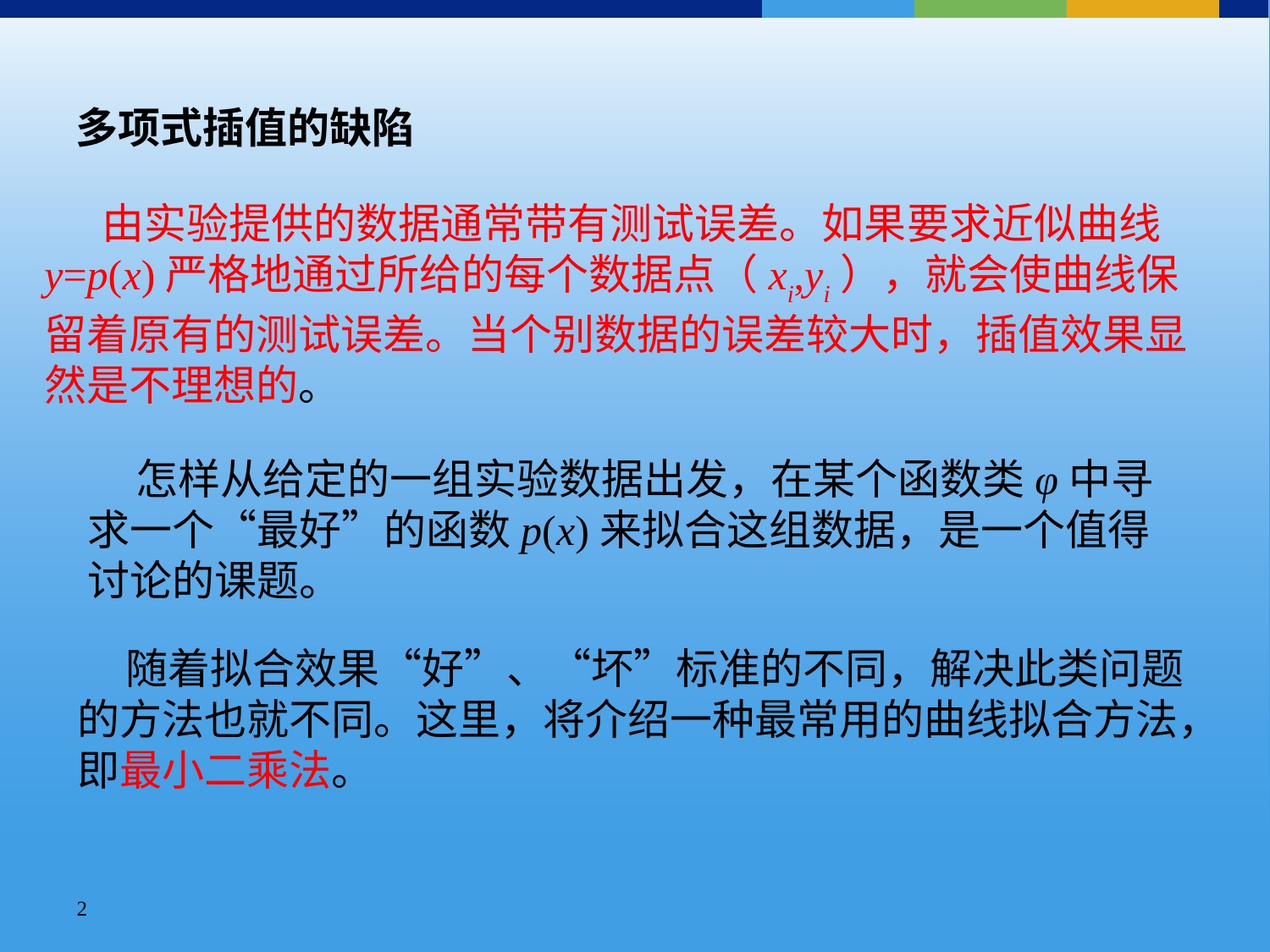

多项式插值的缺陷
     由实验提供的数据通常带有测试误差。如果要求近似曲线y=p(x)严格地通过所给的每个数据点（xi,yi），就会使曲线保留着原有的测试误差。当个别数据的误差较大时，插值效果显然是不理想的。
    怎样从给定的一组实验数据出发，在某个函数类φ中寻求一个“最好”的函数p(x)来拟合这组数据，是一个值得讨论的课题。
    随着拟合效果“好”、“坏”标准的不同，解决此类问题的方法也就不同。这里，将介绍一种最常用的曲线拟合方法，即最小二乘法。
2